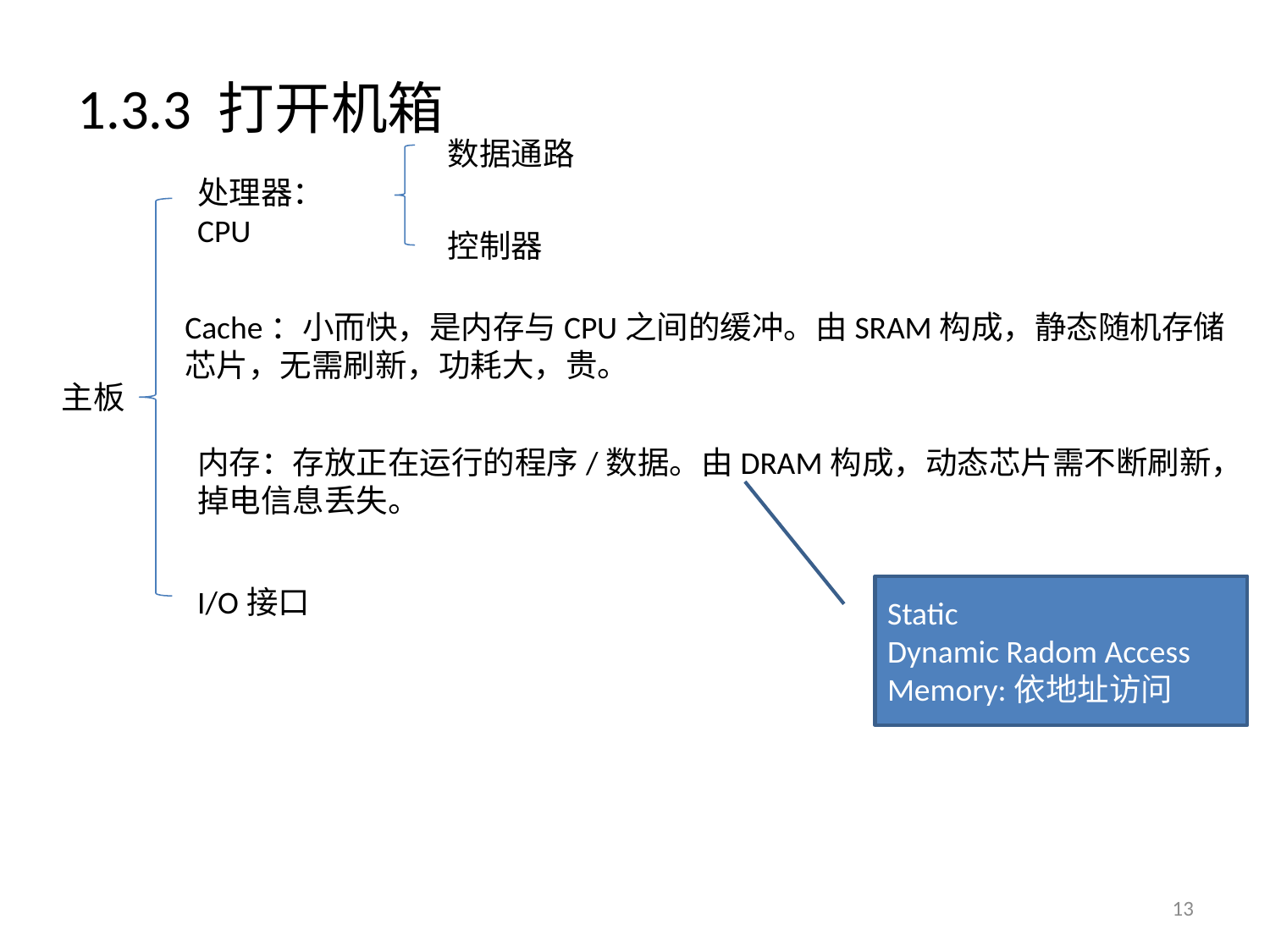

1.3.3 打开机箱

数据通路

处理器：CPU

控制器
Cache：小而快，是内存与CPU之间的缓冲。由SRAM构成，静态随机存储芯片，无需刷新，功耗大，贵。
主板
内存：存放正在运行的程序/数据。由DRAM构成，动态芯片需不断刷新，掉电信息丢失。
I/O接口

Static
Dynamic Radom Access Memory:依地址访问

13